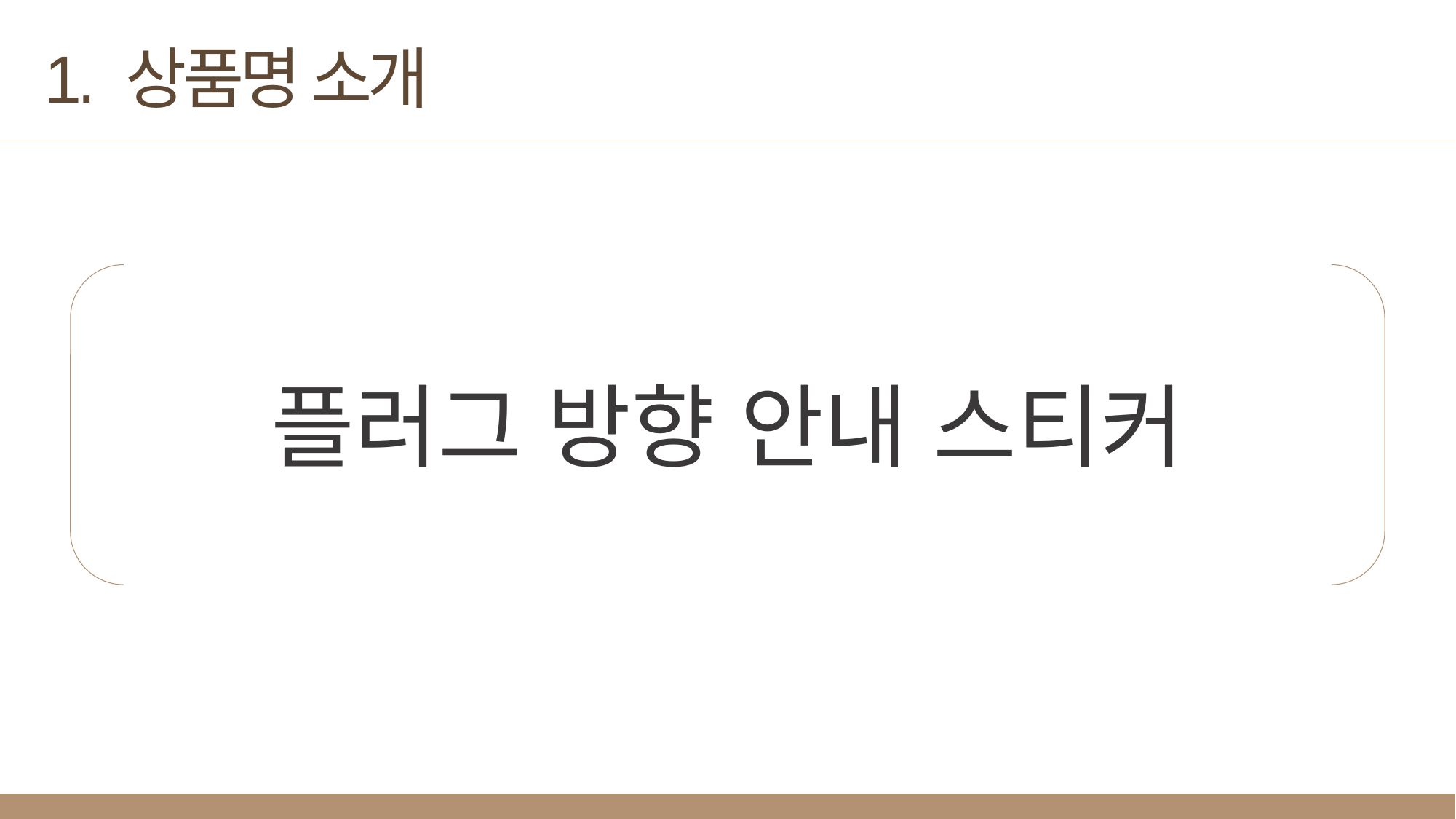

1. 상품명 소개

플러그 방향 안내 스티커